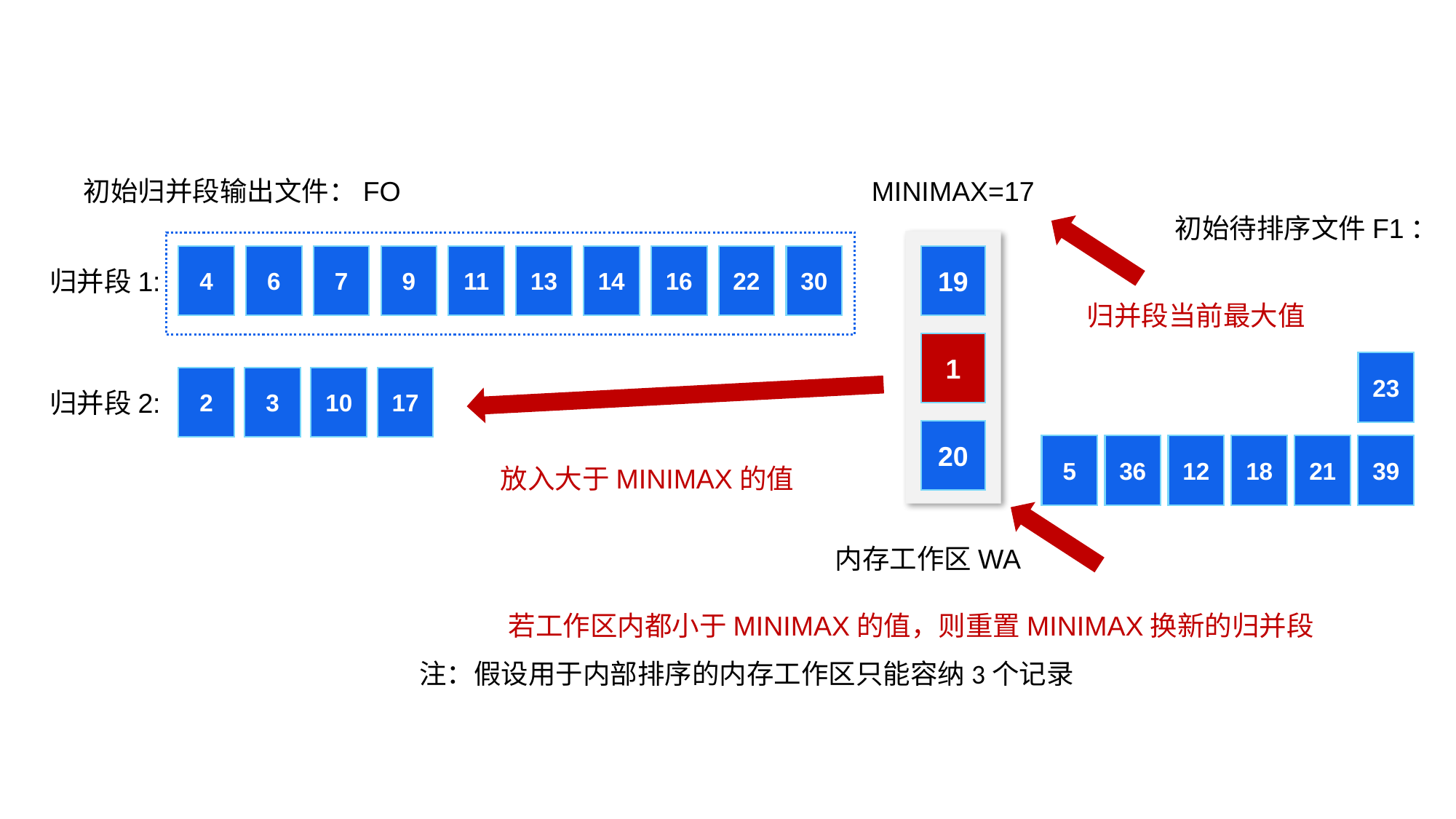

初始归并段输出文件：FO
MINIMAX=17
初始待排序文件F1：

4
6
7
9
11
13
14
16
22
30
19
归并段1:
归并段当前最大值
1
23
2
3
10
17

归并段2:
20
5
36
12
18
21
39
放入大于MINIMAX的值

内存工作区WA
若工作区内都小于MINIMAX的值，则重置MINIMAX换新的归并段
注：假设用于内部排序的内存工作区只能容纳3个记录